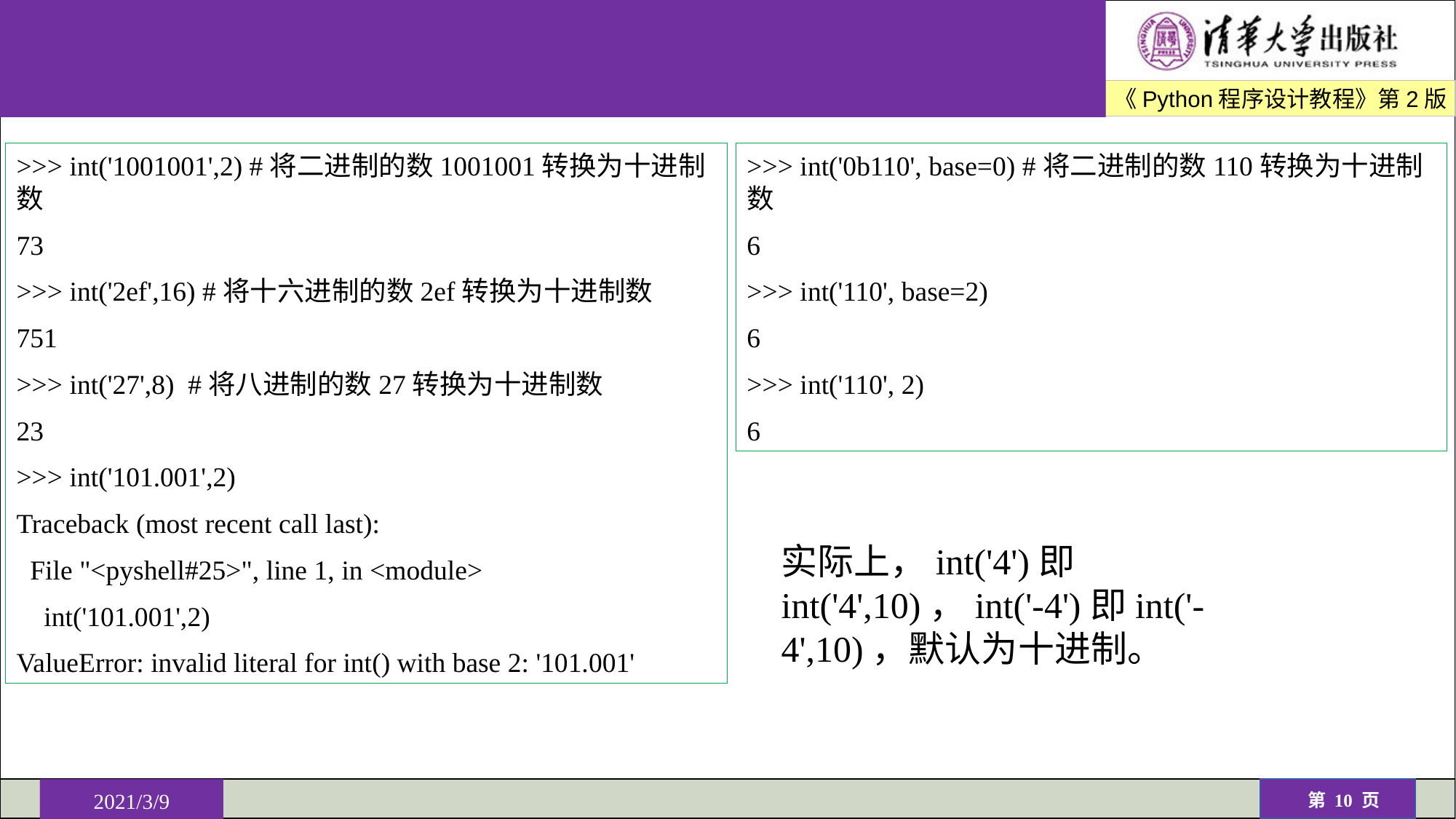

>>> int('1001001',2) #将二进制的数1001001转换为十进制数
73
>>> int('2ef',16) #将十六进制的数2ef转换为十进制数
751
>>> int('27',8)  #将八进制的数27转换为十进制数
23
>>> int('101.001',2)
Traceback (most recent call last):
  File "<pyshell#25>", line 1, in <module>
    int('101.001',2)
ValueError: invalid literal for int() with base 2: '101.001'
>>> int('0b110', base=0) #将二进制的数110转换为十进制数
6
>>> int('110', base=2)
6
>>> int('110', 2)
6
实际上，int('4')即int('4',10)，int('-4')即int('-4',10)，默认为十进制。